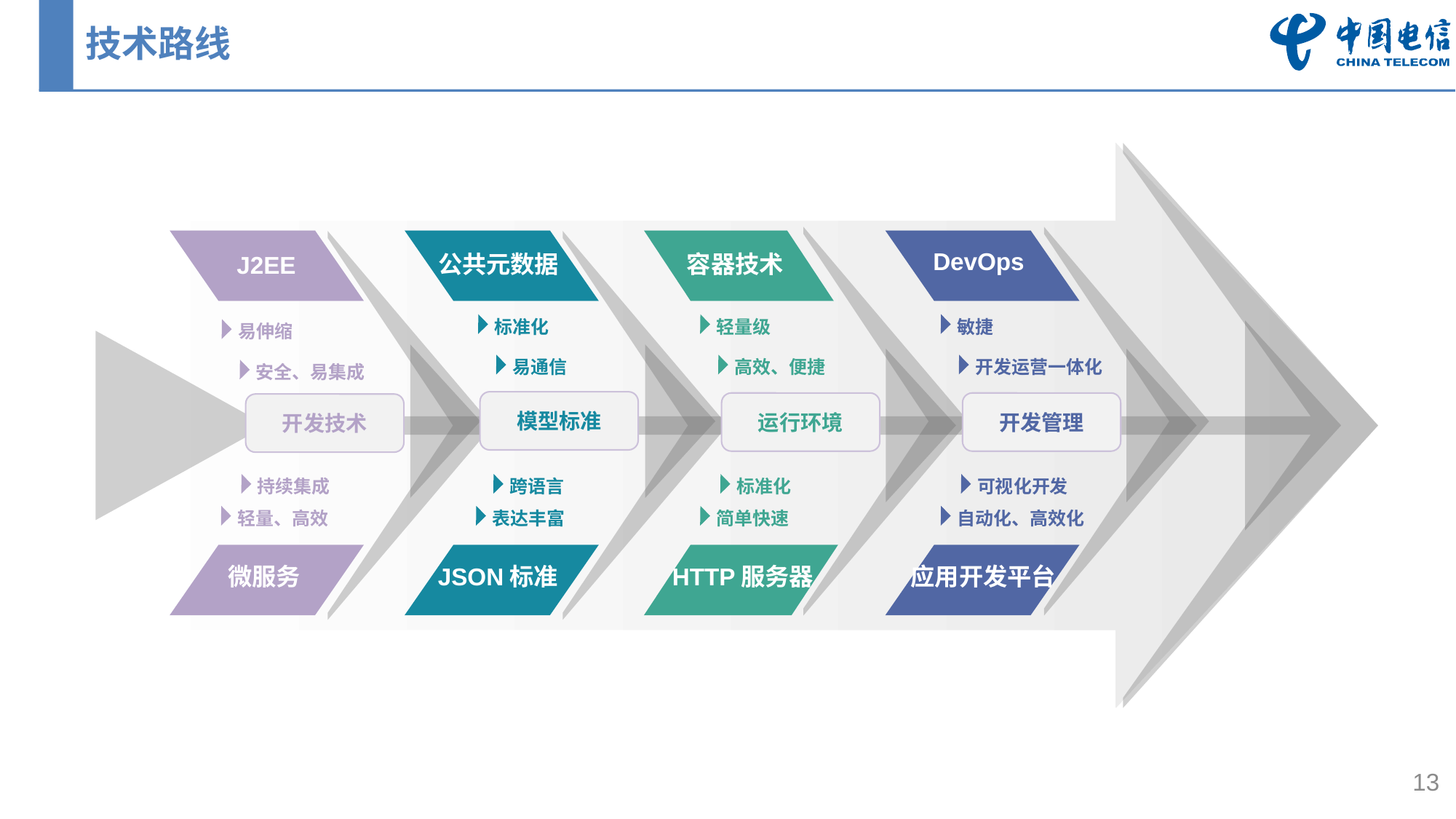

# 技术路线

DevOps
容器技术
公共元数据
J2EE
标准化
轻量级
敏捷
易伸缩

易通信
高效、便捷
开发运营一体化
安全、易集成

持续集成
跨语言
标准化
可视化开发

轻量、高效
表达丰富
简单快速
自动化、高效化

微服务
应用开发平台
JSON标准
HTTP服务器
模型标准
运行环境
开发管理
开发技术
13